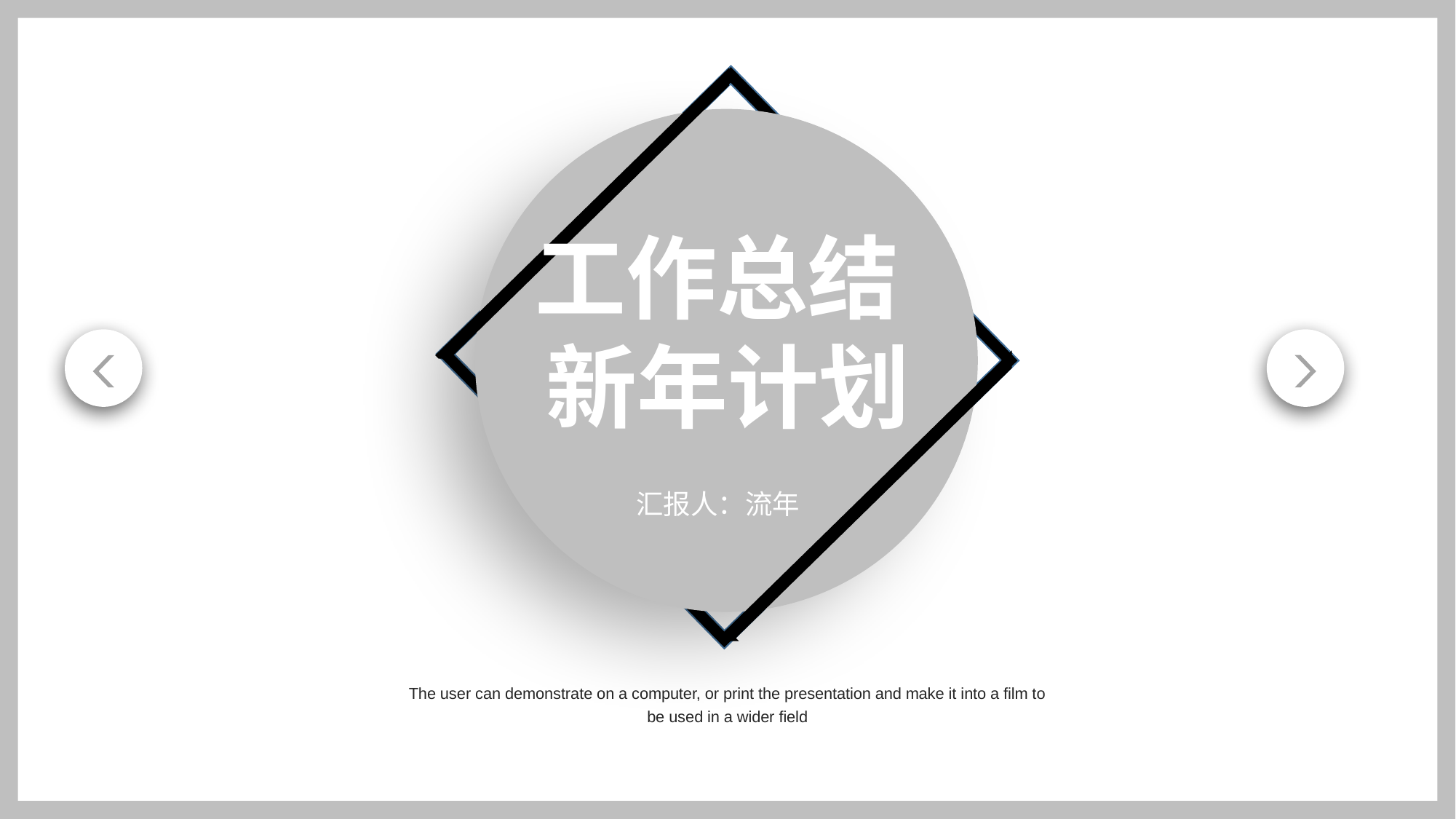

工作总结
新年计划

汇报人：流年
The user can demonstrate on a computer, or print the presentation and make it into a film to be used in a wider field